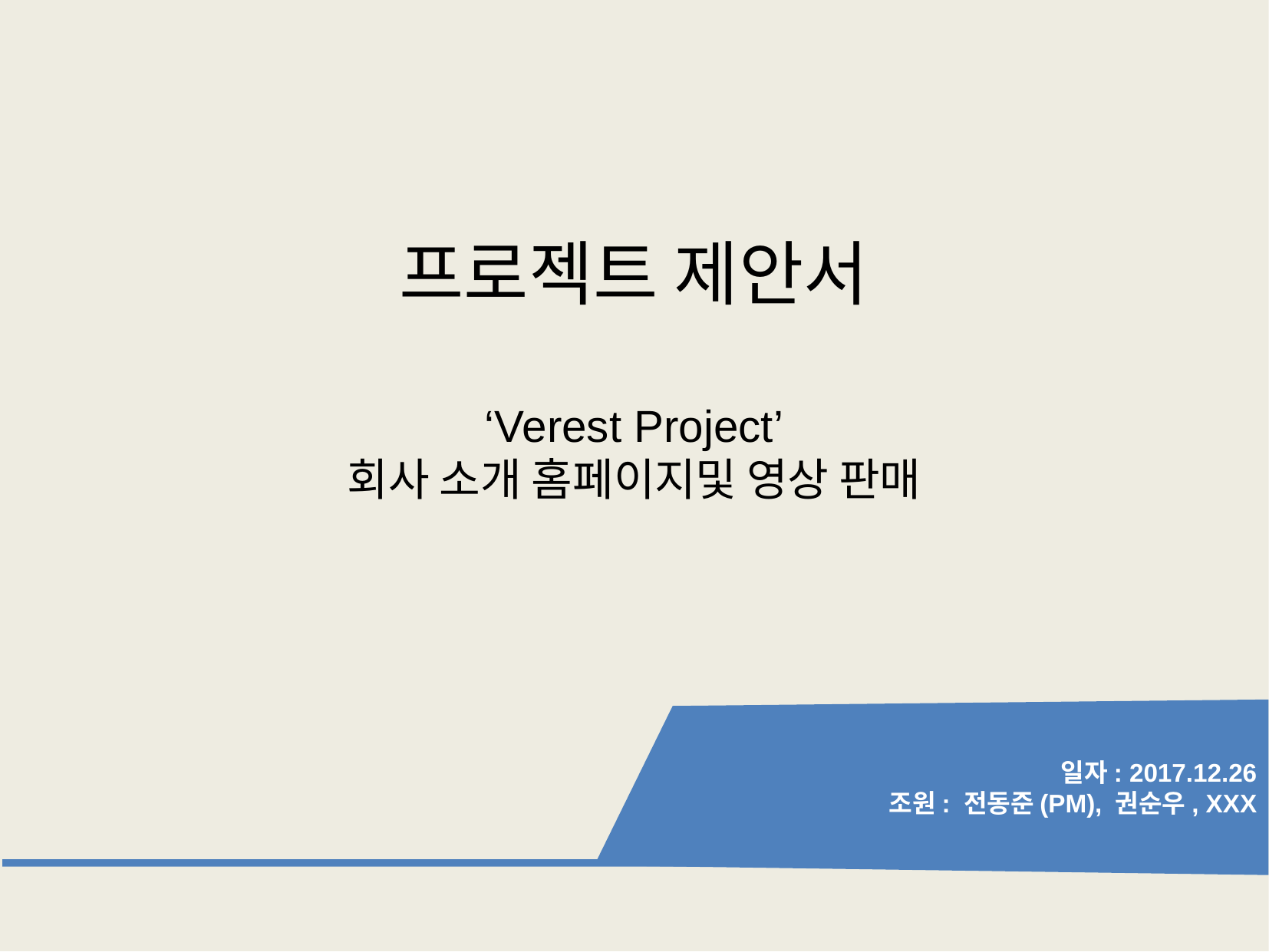

프로젝트 제안서

‘Verest Project’
회사 소개 홈페이지및 영상 판매
일자: 2017.12.26
조원: 전동준(PM), 권순우, XXX